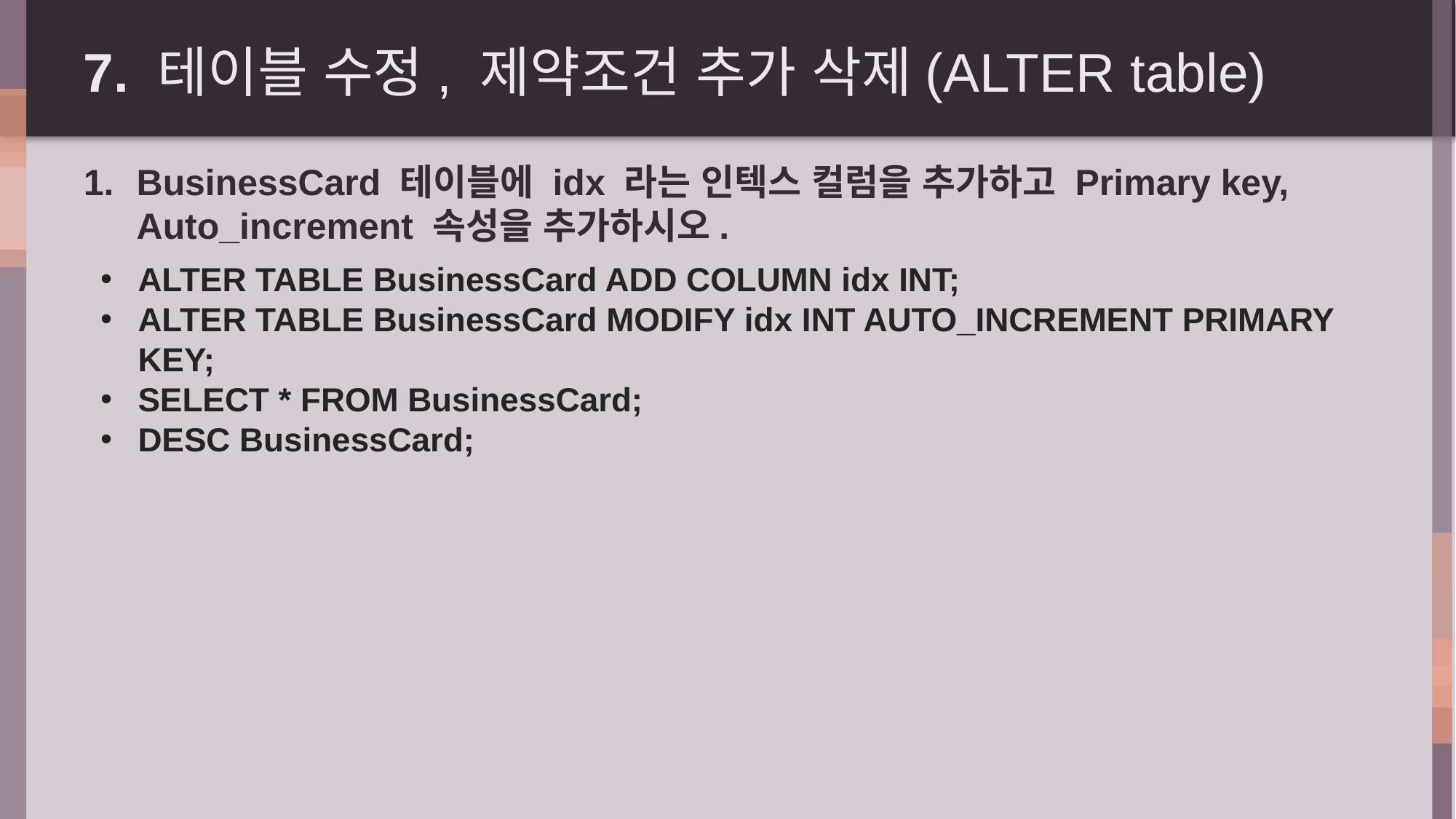

# 7. 테이블 수정, 제약조건 추가 삭제(ALTER table)
BusinessCard 테이블에 idx 라는 인텍스 컬럼을 추가하고 Primary key, Auto_increment 속성을 추가하시오.

ALTER TABLE BusinessCard ADD COLUMN idx INT;
ALTER TABLE BusinessCard MODIFY idx INT AUTO_INCREMENT PRIMARY KEY;
SELECT * FROM BusinessCard;
DESC BusinessCard;